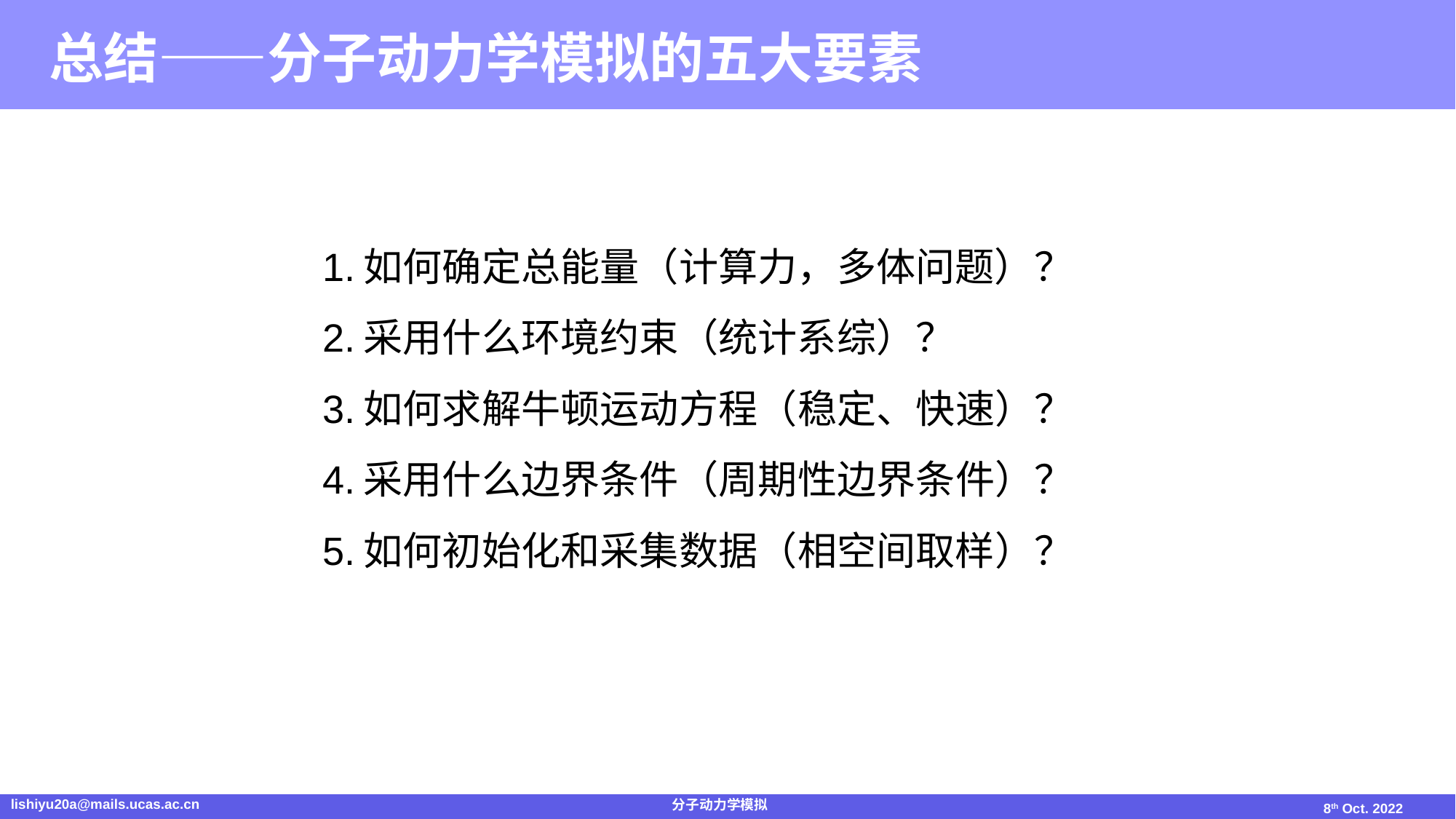

总结——分子动力学模拟的五大要素
如何确定总能量（计算力，多体问题）？
采用什么环境约束（统计系综）？
如何求解牛顿运动方程（稳定、快速）？
采用什么边界条件（周期性边界条件）？
如何初始化和采集数据（相空间取样）？
lishiyu20a@mails.ucas.ac.cn
分子动力学模拟

8th Oct. 2022